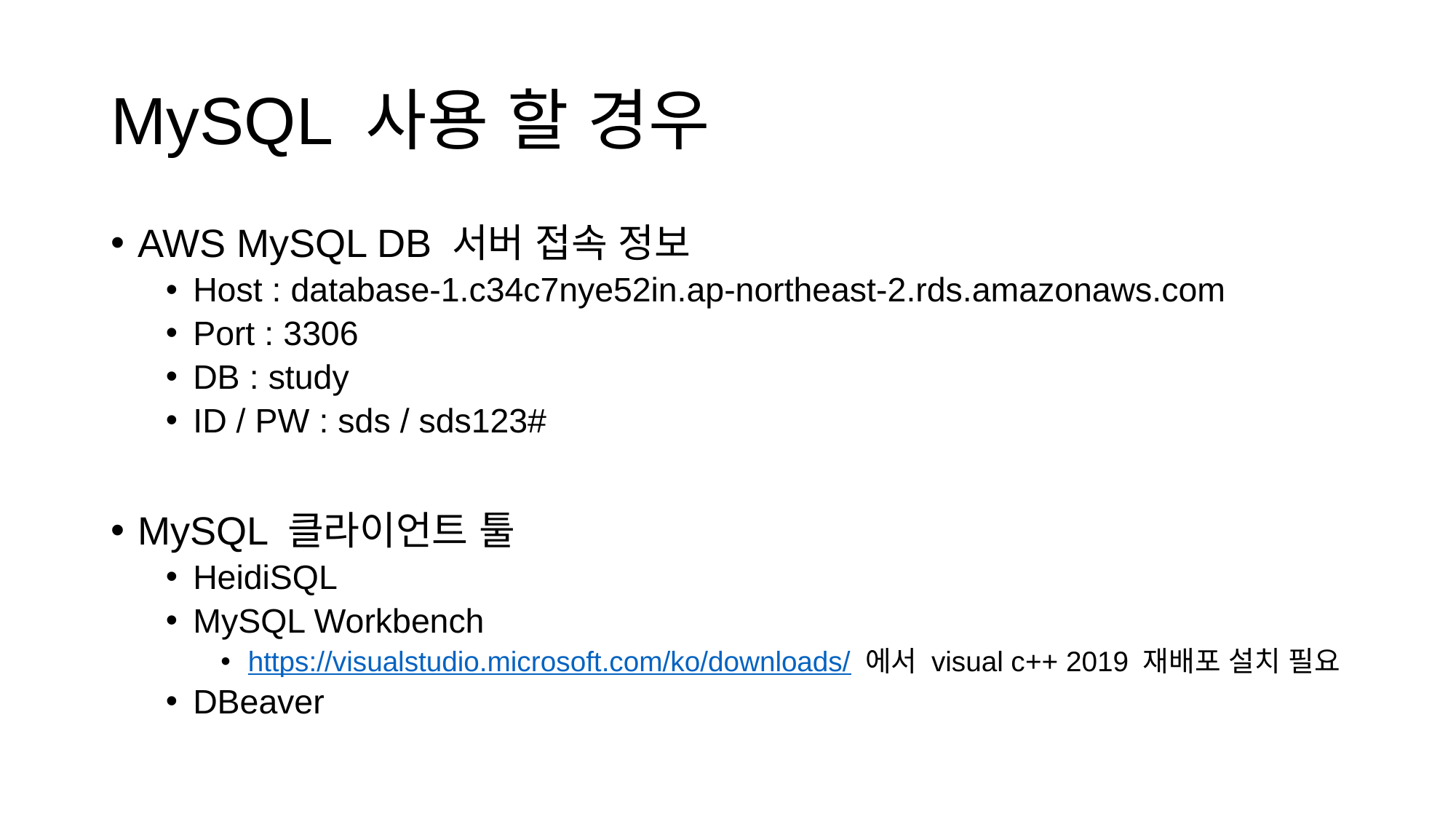

# MySQL 사용 할 경우
AWS MySQL DB 서버 접속 정보
Host : database-1.c34c7nye52in.ap-northeast-2.rds.amazonaws.com
Port : 3306
DB : study
ID / PW : sds / sds123#

MySQL 클라이언트 툴
HeidiSQL
MySQL Workbench
https://visualstudio.microsoft.com/ko/downloads/ 에서 visual c++ 2019 재배포 설치 필요
DBeaver